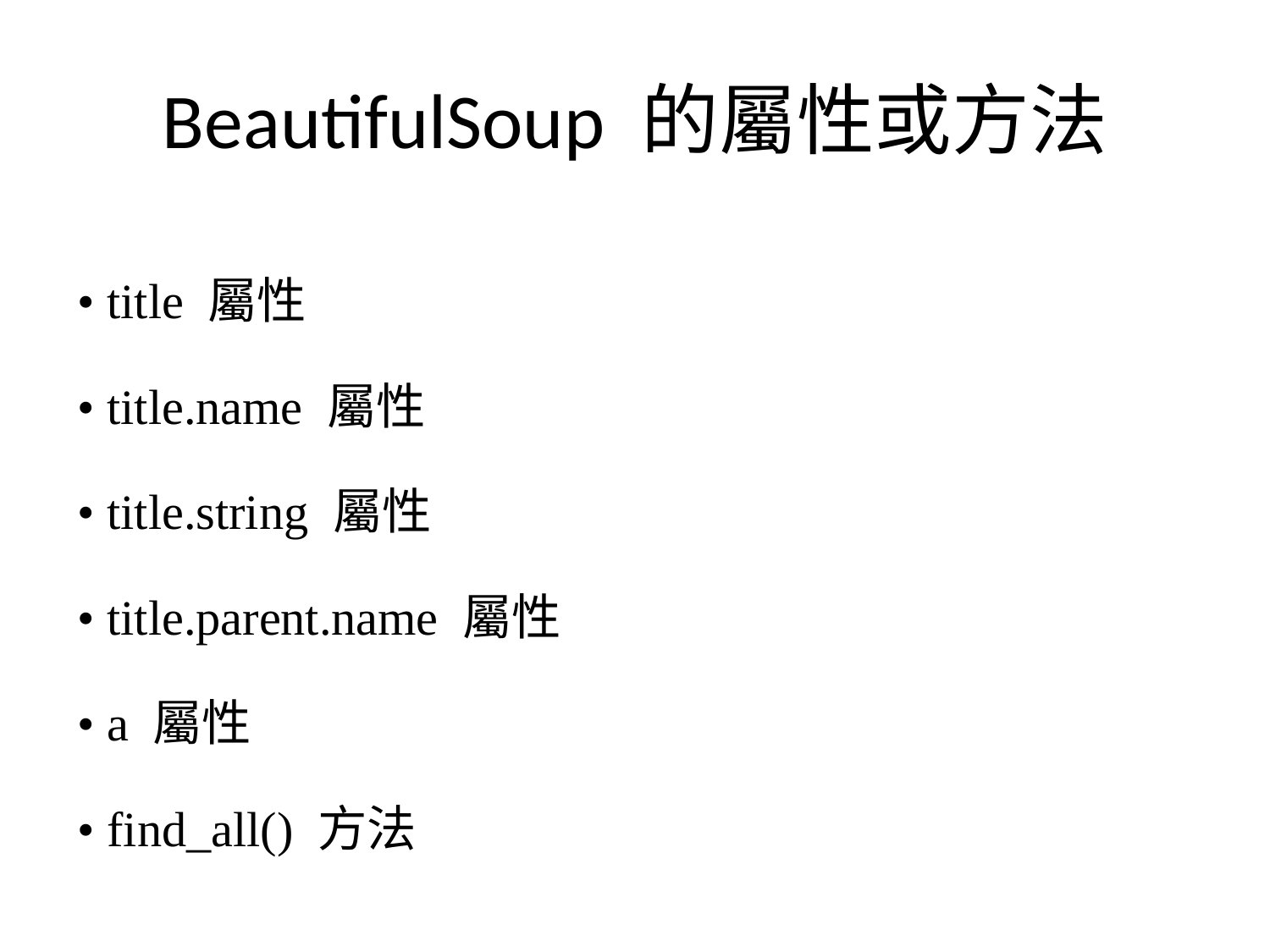

# BeautifulSoup 的屬性或方法

• title 屬性

• title.name 屬性

• title.string 屬性

• title.parent.name 屬性

• a 屬性

• find_all() 方法